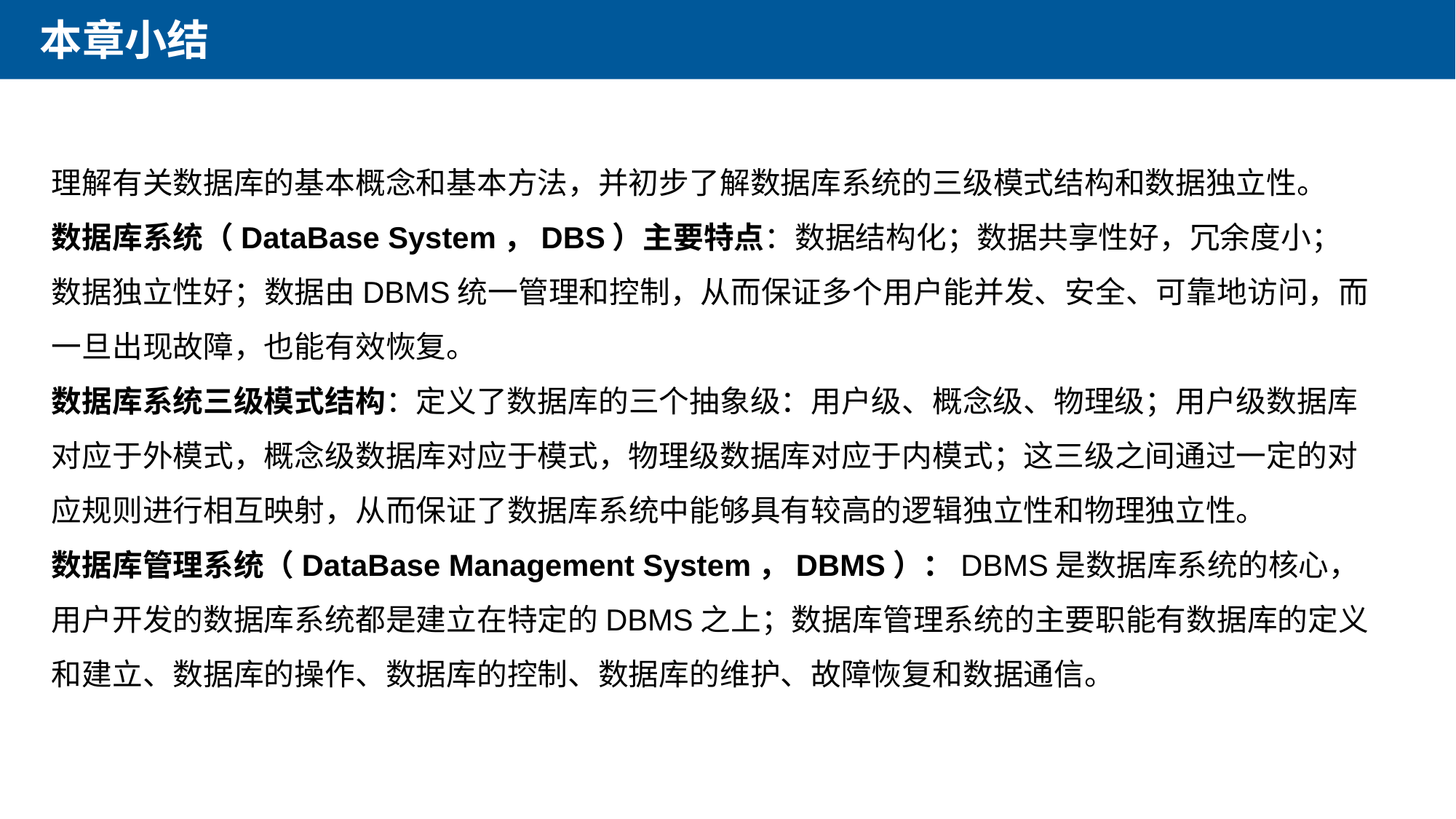

本章小结
理解有关数据库的基本概念和基本方法，并初步了解数据库系统的三级模式结构和数据独立性。
数据库系统（DataBase System，DBS）主要特点：数据结构化；数据共享性好，冗余度小；数据独立性好；数据由DBMS统一管理和控制，从而保证多个用户能并发、安全、可靠地访问，而一旦出现故障，也能有效恢复。
数据库系统三级模式结构：定义了数据库的三个抽象级：用户级、概念级、物理级；用户级数据库对应于外模式，概念级数据库对应于模式，物理级数据库对应于内模式；这三级之间通过一定的对应规则进行相互映射，从而保证了数据库系统中能够具有较高的逻辑独立性和物理独立性。
数据库管理系统（DataBase Management System，DBMS）：DBMS是数据库系统的核心，用户开发的数据库系统都是建立在特定的DBMS之上；数据库管理系统的主要职能有数据库的定义和建立、数据库的操作、数据库的控制、数据库的维护、故障恢复和数据通信。